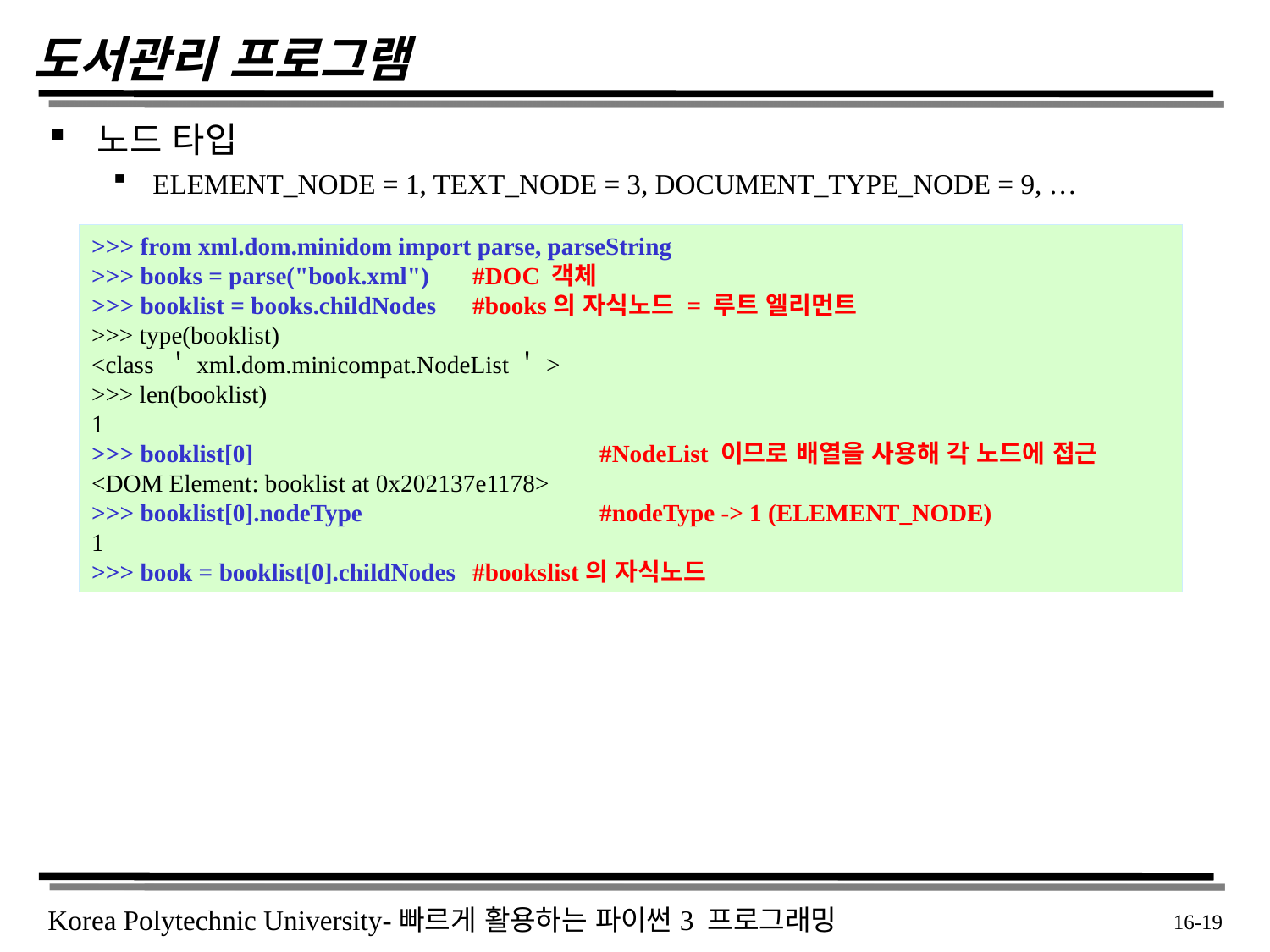

# 도서관리 프로그램
노드 타입
ELEMENT_NODE = 1, TEXT_NODE = 3, DOCUMENT_TYPE_NODE = 9, …

>>> from xml.dom.minidom import parse, parseString
>>> books = parse("book.xml")	#DOC 객체
>>> booklist = books.childNodes	#books의 자식노드 = 루트 엘리먼트
>>> type(booklist)
<class ＇xml.dom.minicompat.NodeList＇>
>>> len(booklist)
1
>>> booklist[0] 			#NodeList 이므로 배열을 사용해 각 노드에 접근
<DOM Element: booklist at 0x202137e1178>
>>> booklist[0].nodeType		#nodeType -> 1 (ELEMENT_NODE)
1
>>> book = booklist[0].childNodes	#bookslist의 자식노드
 16-19